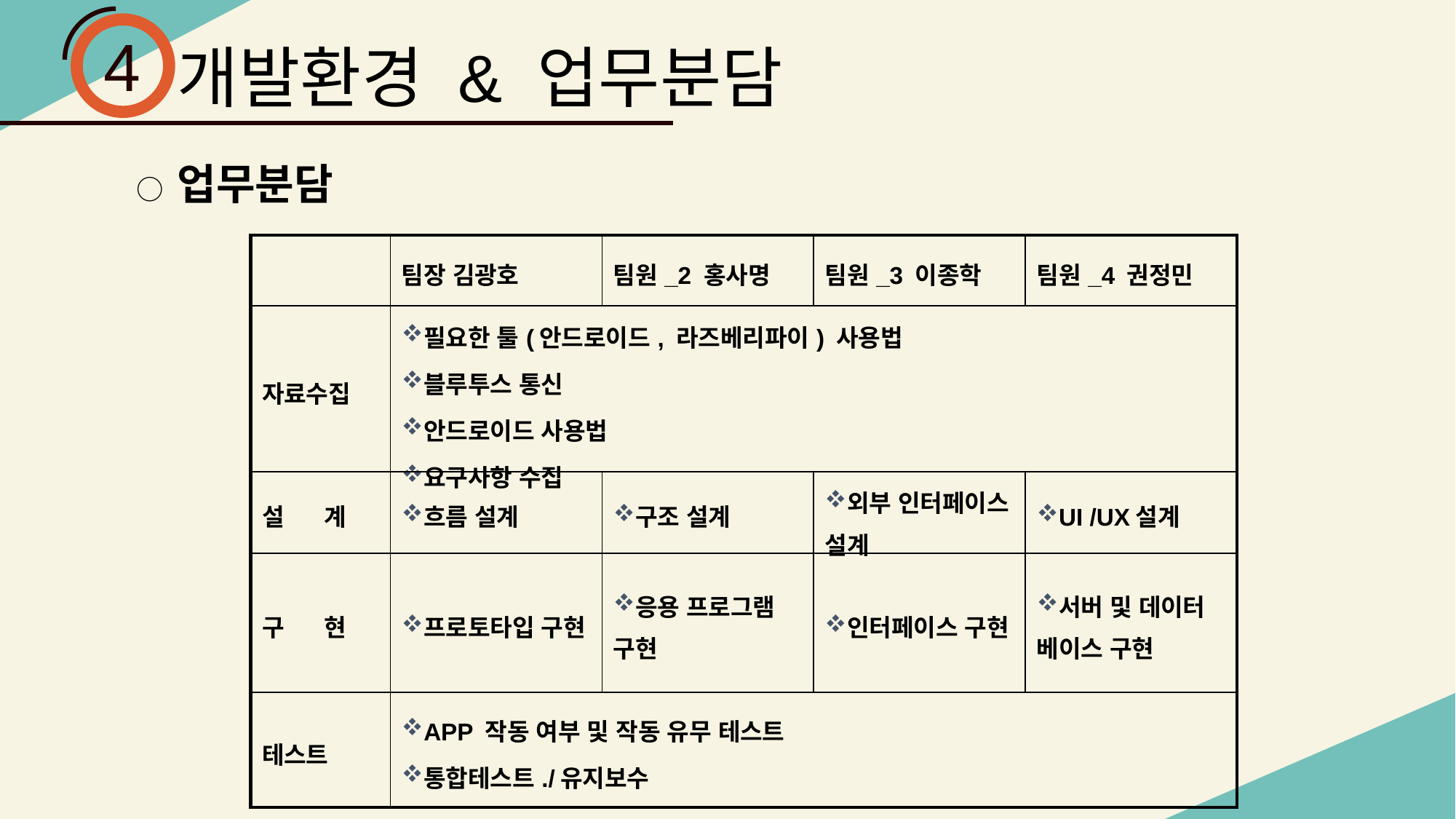

4
개발환경 & 업무분담
○ 업무분담
|  | 팀장 김광호 | 팀원\_2 홍사명 | 팀원\_3 이종학 | 팀원\_4 권정민 |
| --- | --- | --- | --- | --- |
| 자료수집 | 필요한 툴(안드로이드, 라즈베리파이) 사용법 블루투스 통신 안드로이드 사용법 요구사항 수집 |  |  |  |
| 설 계 | 흐름 설계 | 구조 설계 | 외부 인터페이스 설계 | UI /UX설계 |
| 구 현 | 프로토타입 구현 | 응용 프로그램 구현 | 인터페이스 구현 | 서버 및 데이터 베이스 구현 |
| 테스트 | APP 작동 여부 및 작동 유무 테스트 통합테스트./유지보수 |  |  |  |